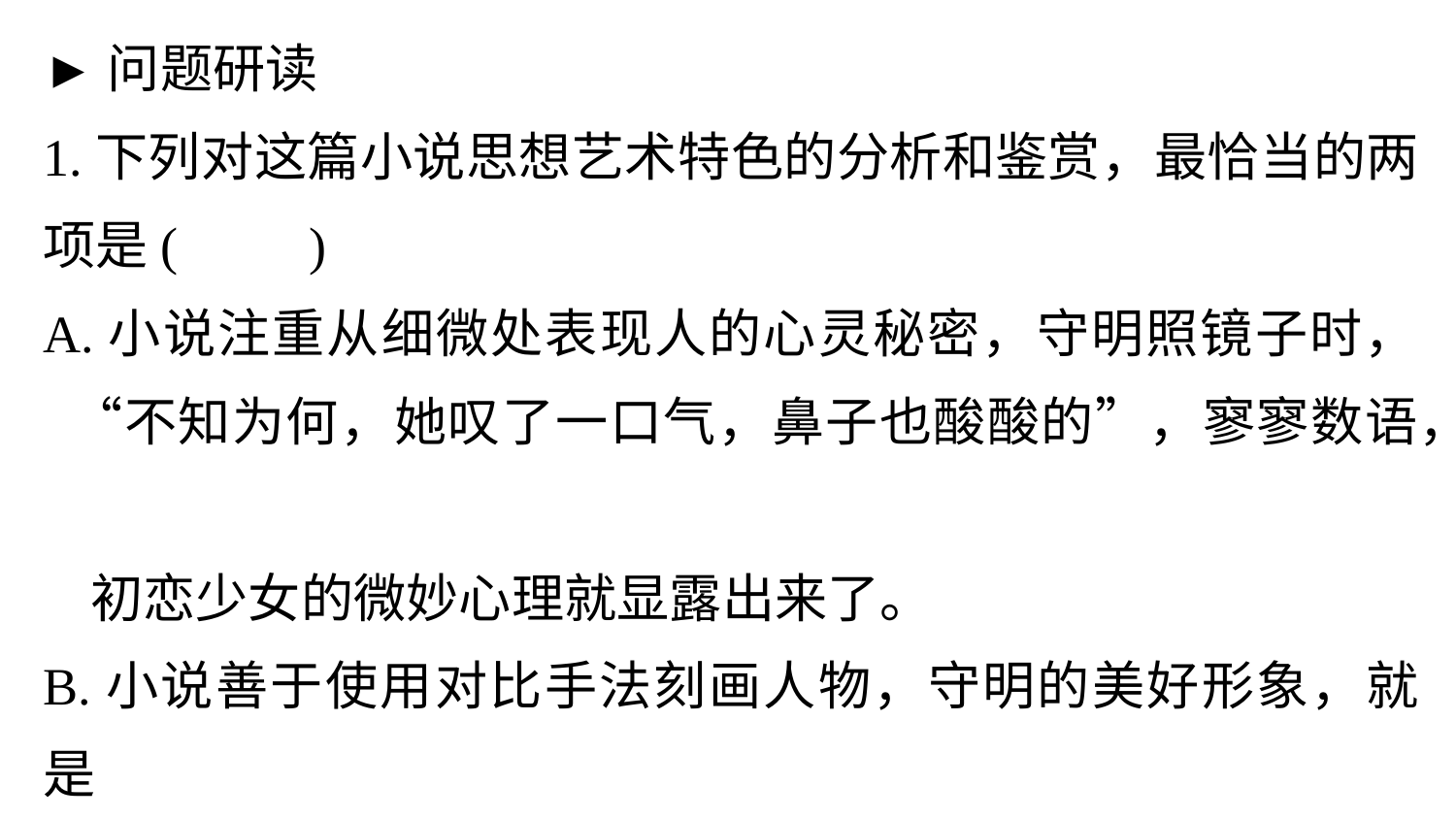

►问题研读
1.下列对这篇小说思想艺术特色的分析和鉴赏，最恰当的两项是(　　)
A.小说注重从细微处表现人的心灵秘密，守明照镜子时，
  “不知为何，她叹了一口气，鼻子也酸酸的”，寥寥数语，
    初恋少女的微妙心理就显露出来了。
B.小说善于使用对比手法刻画人物，守明的美好形象，就是
    在与母亲收人家的彩礼、偷偷监视女儿约会等一系列言行
    的鲜明对比中，逐渐凸显出来的。